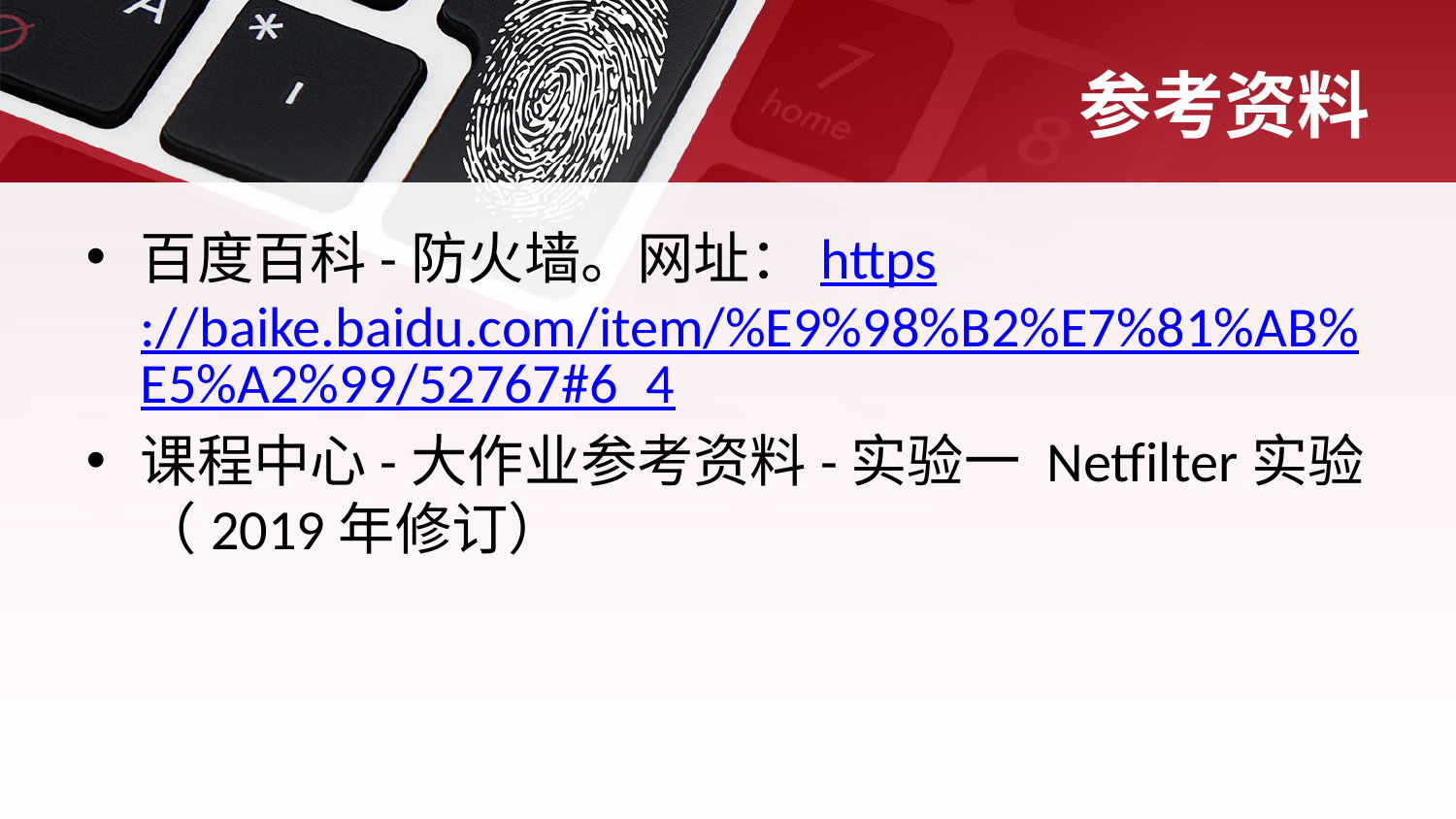

# 参考资料
百度百科-防火墙。网址：https://baike.baidu.com/item/%E9%98%B2%E7%81%AB%E5%A2%99/52767#6_4
课程中心-大作业参考资料-实验一 Netfilter实验（2019年修订）